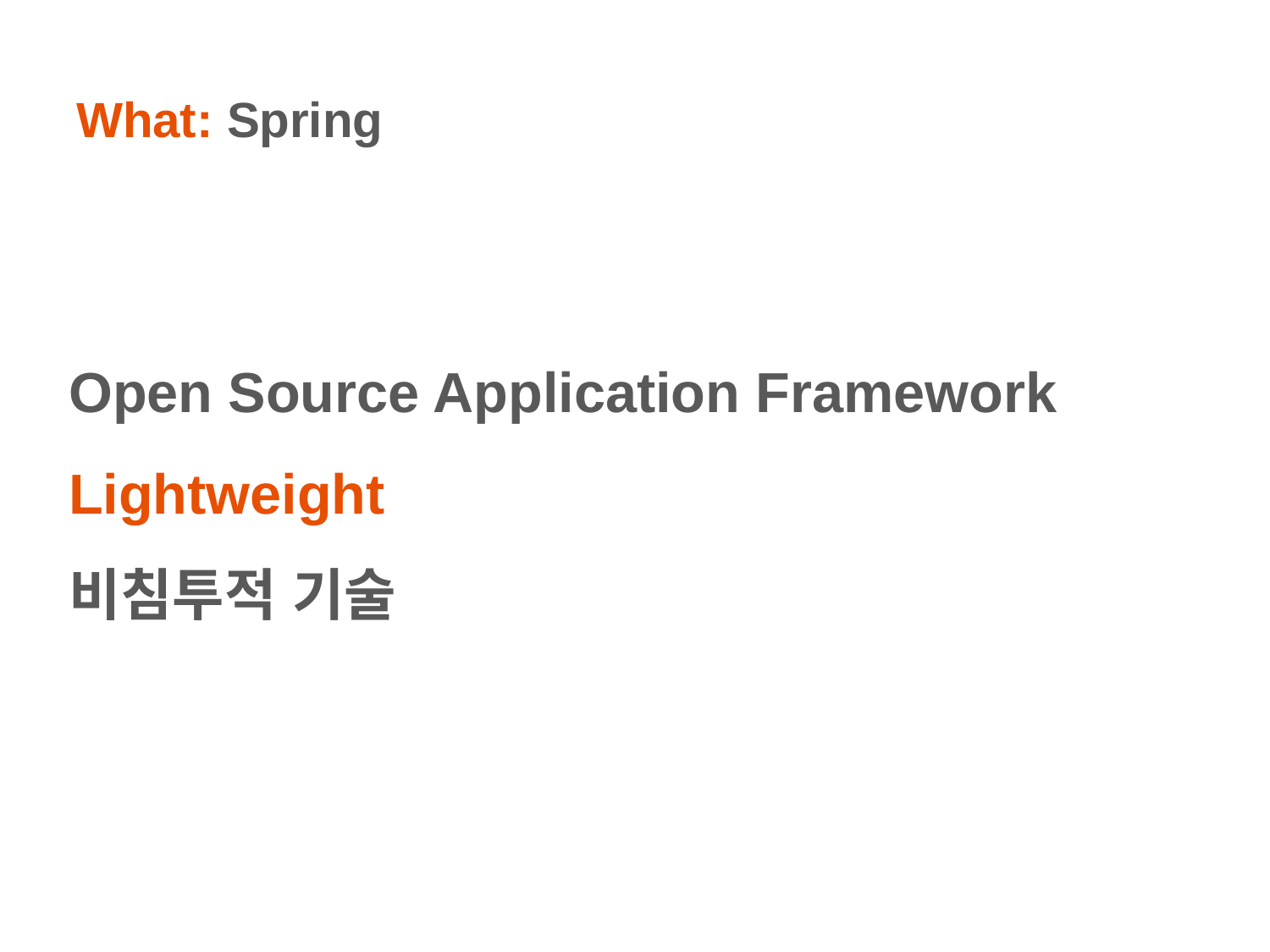

# What: Spring
Open Source Application Framework
Lightweight
비침투적 기술